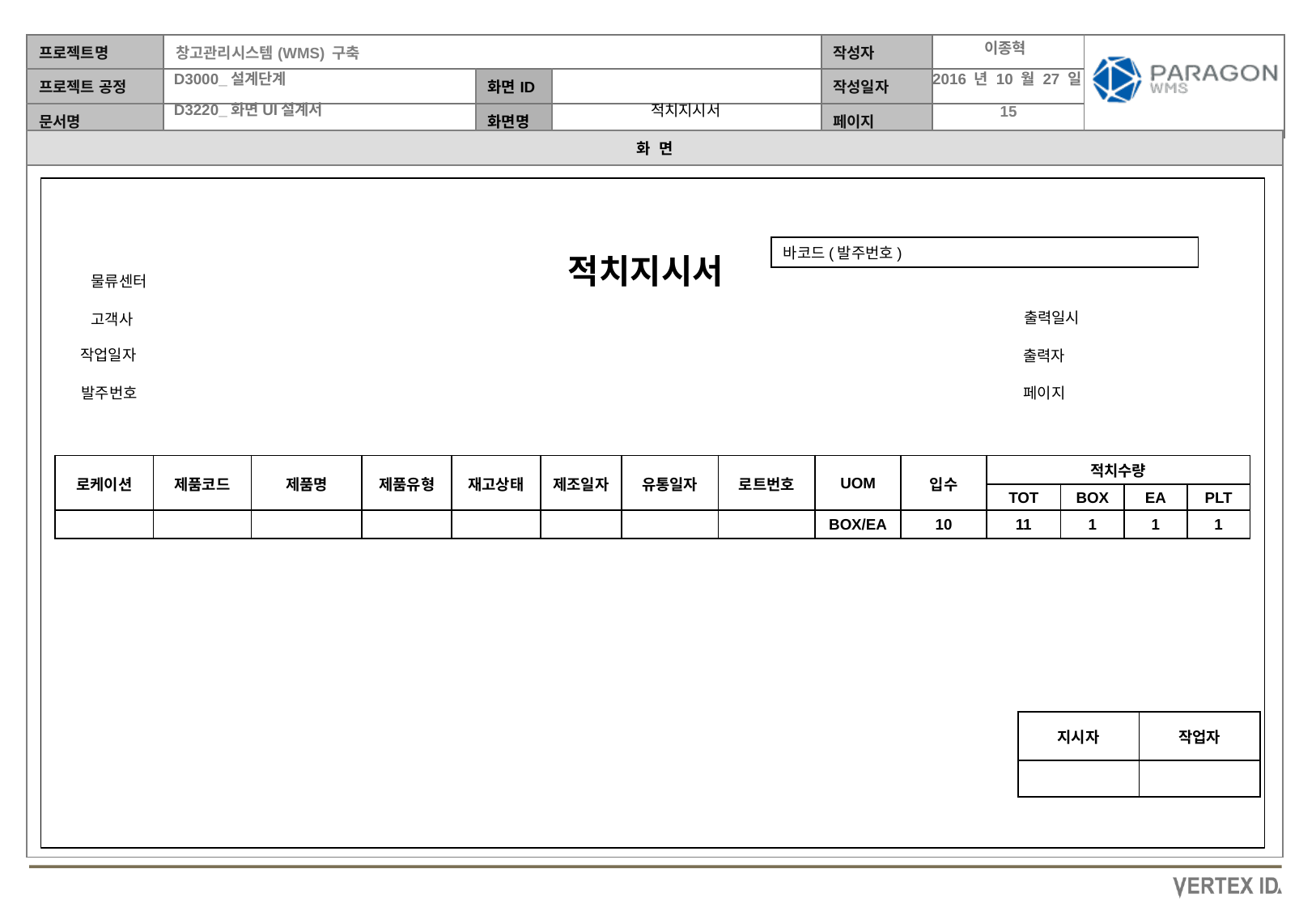

이종혁
2016 년 10 월 27 일
적치지시서

바코드(발주번호)
적치지시서
물류센터
출력일시
고객사
작업일자
출력자
발주번호
페이지
| 로케이션 | 제품코드 | 제품명 | 제품유형 | 재고상태 | 제조일자 | 유통일자 | 로트번호 | UOM | 입수 | 적치수량 |  |  |  |
| --- | --- | --- | --- | --- | --- | --- | --- | --- | --- | --- | --- | --- | --- |
|  |  |  |  |  |  |  |  |  |  | TOT | BOX | EA | PLT |
|  |  |  |  |  |  |  |  | BOX/EA | 10 | 11 | 1 | 1 | 1 |
| 지시자 | 작업자 |
| --- | --- |
|  |  |